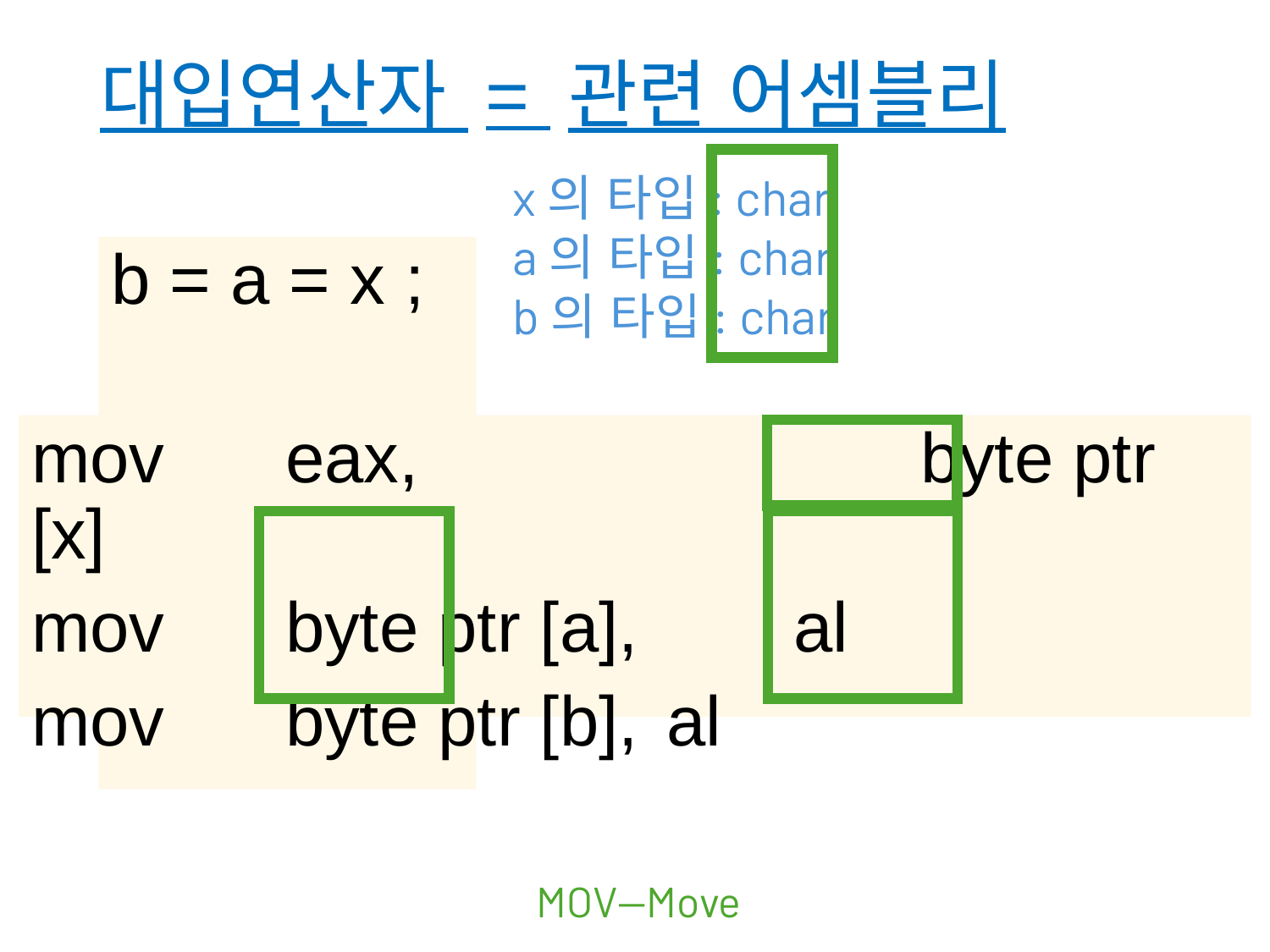

# 대입연산자 = 관련 어셈블리

x의 타입: char
a의 타입: char
b의 타입: char
b = a = x ;
mov	eax,				byte ptr [x]
mov	byte ptr [a],		al
mov	byte ptr [b],	al

MOV—Move